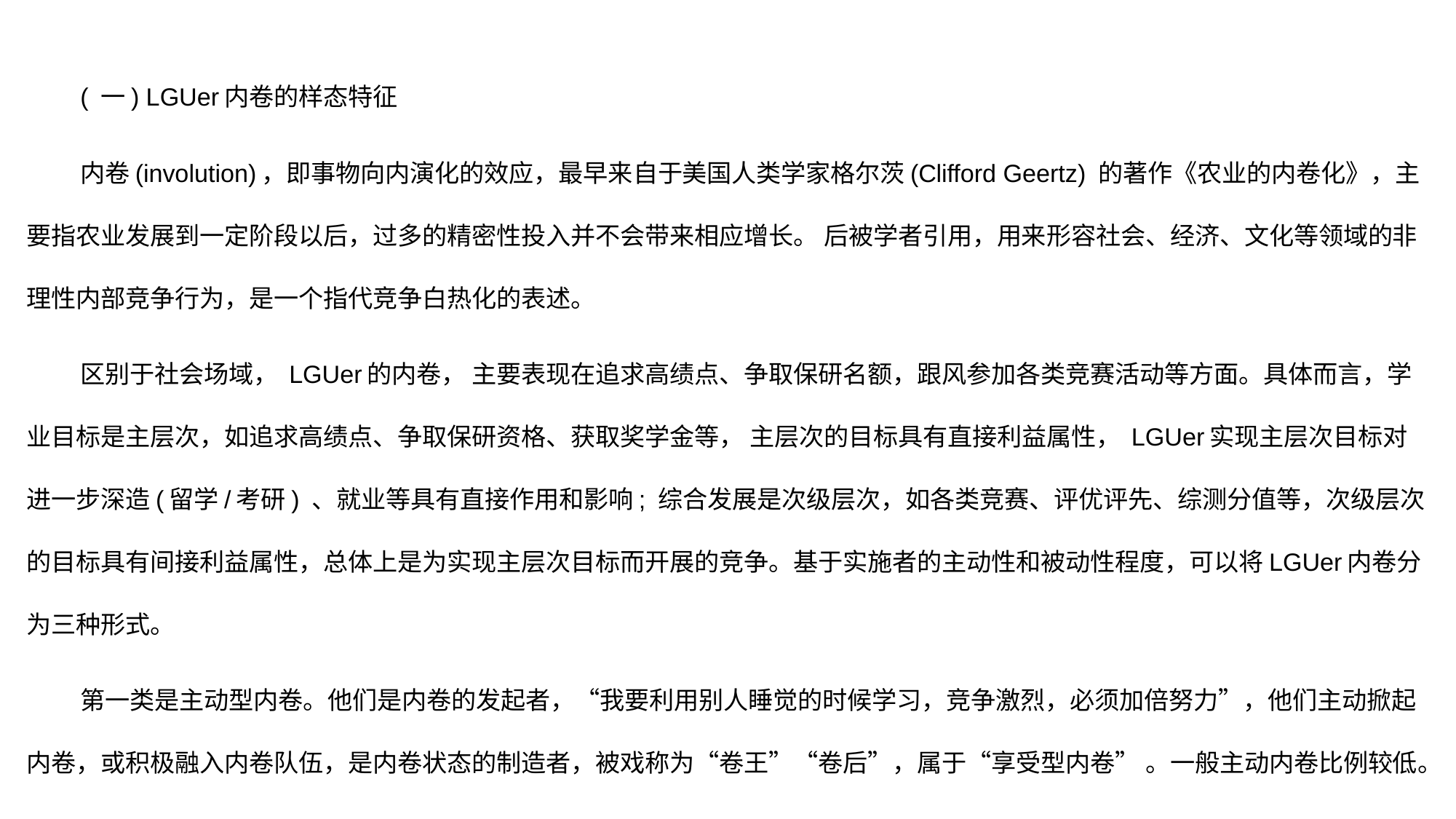

( 一) LGUer内卷的样态特征
内卷(involution)，即事物向内演化的效应，最早来自于美国人类学家格尔茨(Clifford Geertz) 的著作《农业的内卷化》，主要指农业发展到一定阶段以后，过多的精密性投入并不会带来相应增长。 后被学者引用，用来形容社会、经济、文化等领域的非理性内部竞争行为，是一个指代竞争白热化的表述。
区别于社会场域， LGUer的内卷， 主要表现在追求高绩点、争取保研名额，跟风参加各类竞赛活动等方面。具体而言，学业目标是主层次，如追求高绩点、争取保研资格、获取奖学金等， 主层次的目标具有直接利益属性， LGUer实现主层次目标对进一步深造(留学/考研) 、就业等具有直接作用和影响; 综合发展是次级层次，如各类竞赛、评优评先、综测分值等，次级层次的目标具有间接利益属性，总体上是为实现主层次目标而开展的竞争。基于实施者的主动性和被动性程度，可以将LGUer内卷分为三种形式。
第一类是主动型内卷。他们是内卷的发起者，“我要利用别人睡觉的时候学习，竞争激烈，必须加倍努力”，他们主动掀起内卷，或积极融入内卷队伍，是内卷状态的制造者，被戏称为“卷王”“卷后”，属于“享受型内卷” 。一般主动内卷比例较低。